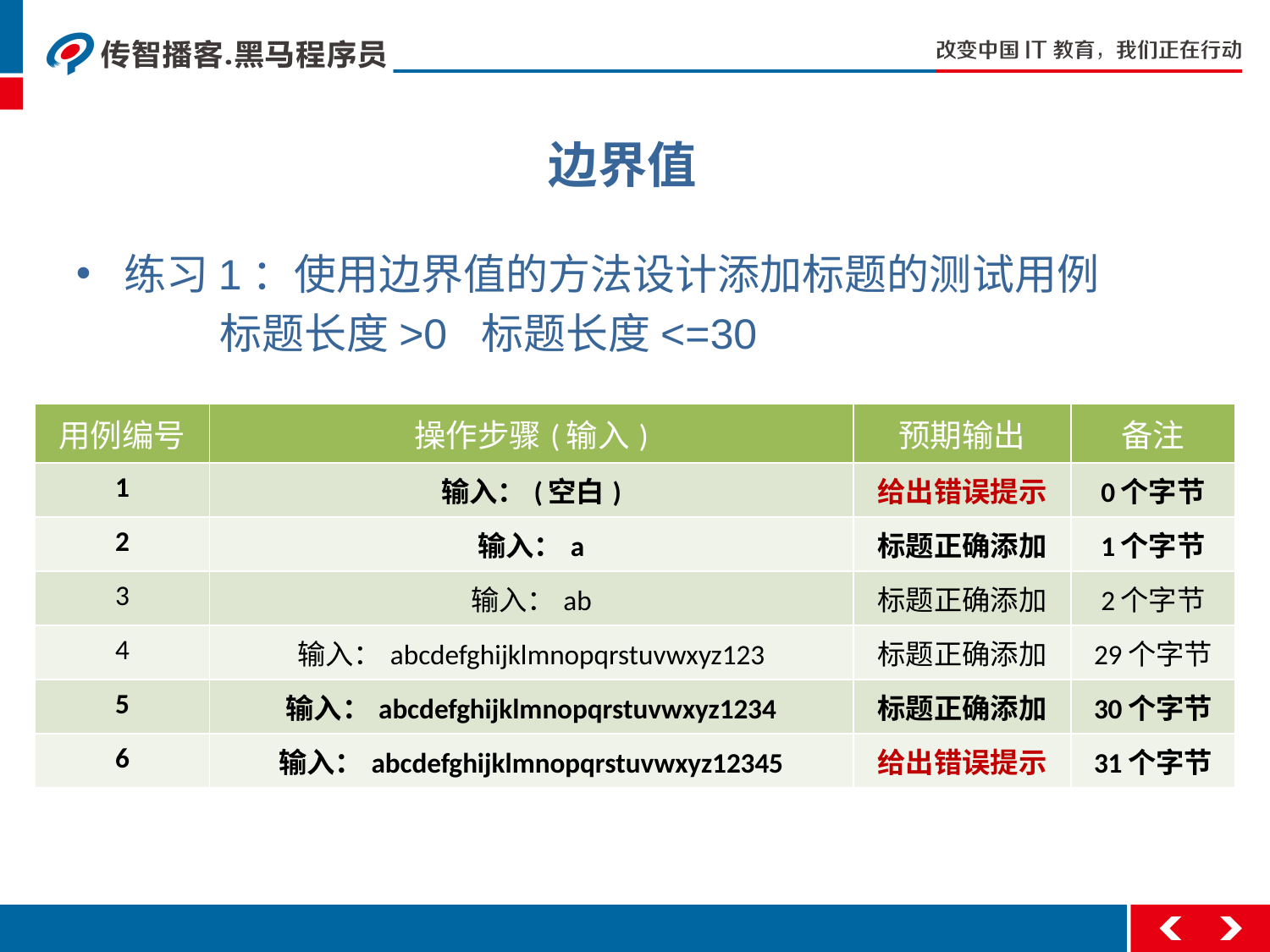

边界值

练习1：使用边界值的方法设计添加标题的测试用例
              标题长度>0  标题长度<=30
| 用例编号 | 操作步骤(输入) | 预期输出 | 备注 |
| --- | --- | --- | --- |
| 1 | 输入：(空白) | 给出错误提示 | 0个字节 |
| 2 | 输入：a | 标题正确添加 | 1个字节 |
| 3 | 输入：ab | 标题正确添加 | 2个字节 |
| 4 | 输入：abcdefghijklmnopqrstuvwxyz123 | 标题正确添加 | 29个字节 |
| 5 | 输入：abcdefghijklmnopqrstuvwxyz1234 | 标题正确添加 | 30个字节 |
| 6 | 输入：abcdefghijklmnopqrstuvwxyz12345 | 给出错误提示 | 31个字节 |